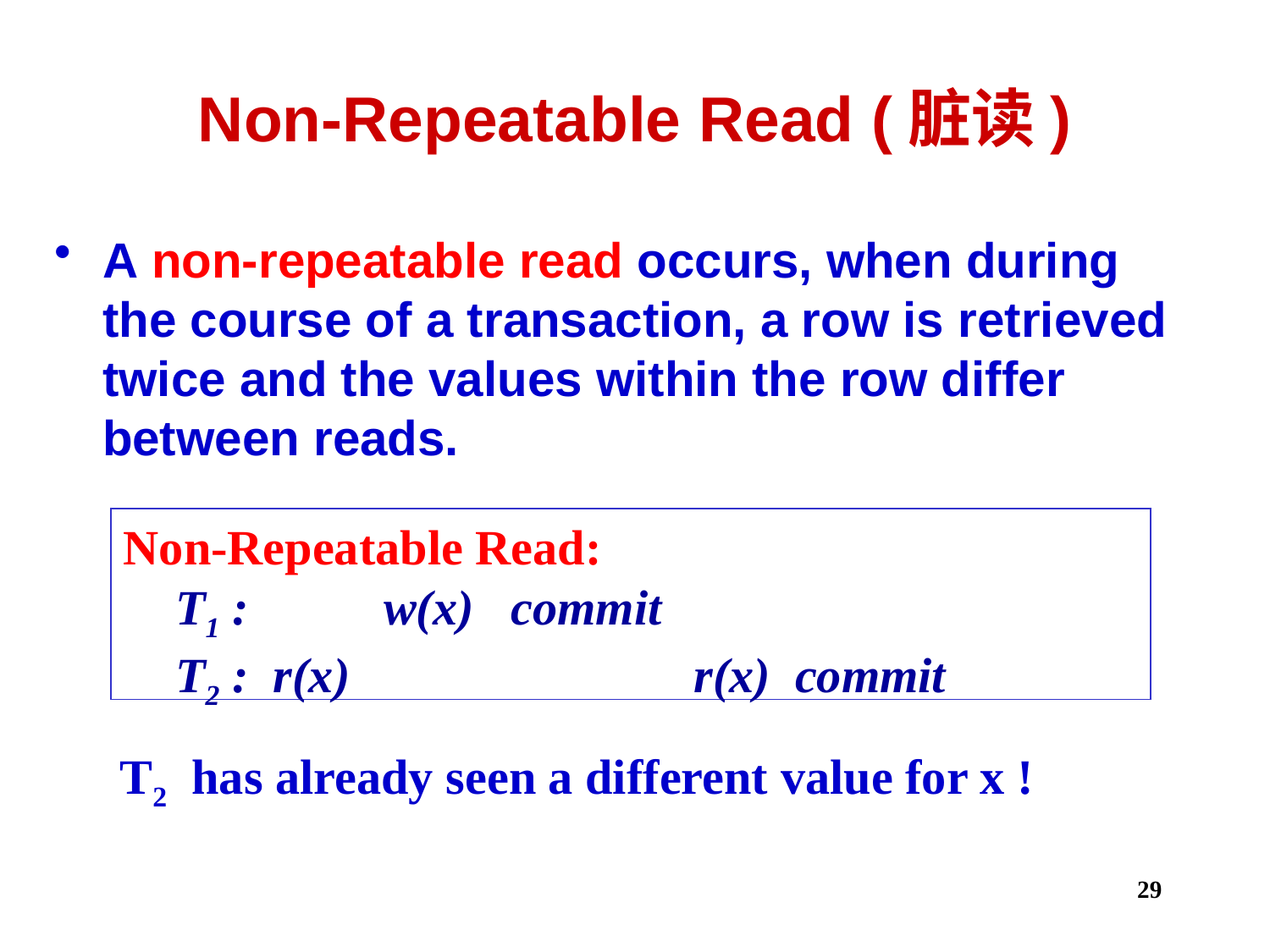

# Non-Repeatable Read (脏读)
A non-repeatable read occurs, when during the course of a transaction, a row is retrieved twice and the values within the row differ between reads.
Non-Repeatable Read:

T1 :           w(x)   commit
T2 :  r(x)                            r(x)  commit
T2  has already seen a different value for x !
29